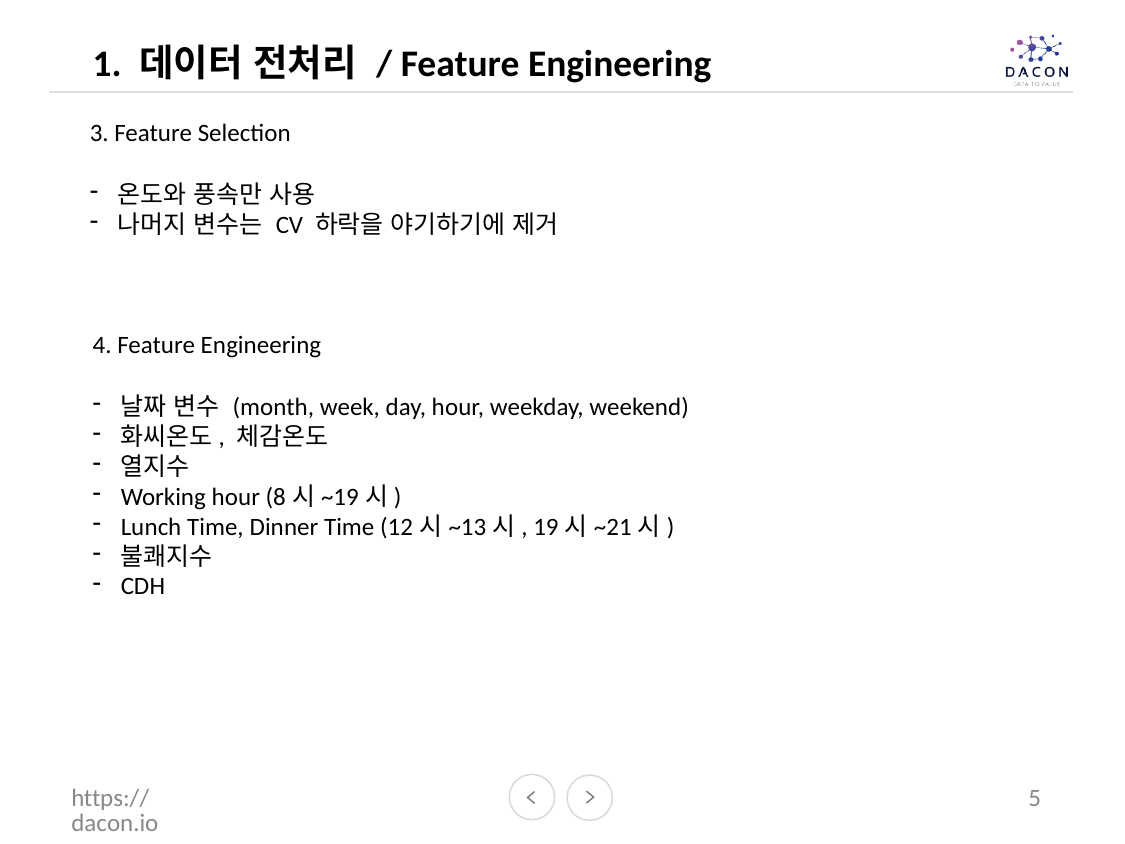

1. 데이터 전처리 / Feature Engineering
3. Feature Selection
온도와 풍속만 사용
나머지 변수는 CV 하락을 야기하기에 제거
4. Feature Engineering
날짜 변수 (month, week, day, hour, weekday, weekend)
화씨온도, 체감온도
열지수
Working hour (8시~19시)
Lunch Time, Dinner Time (12시~13시, 19시~21시)
불쾌지수
CDH
https://dacon.io
5